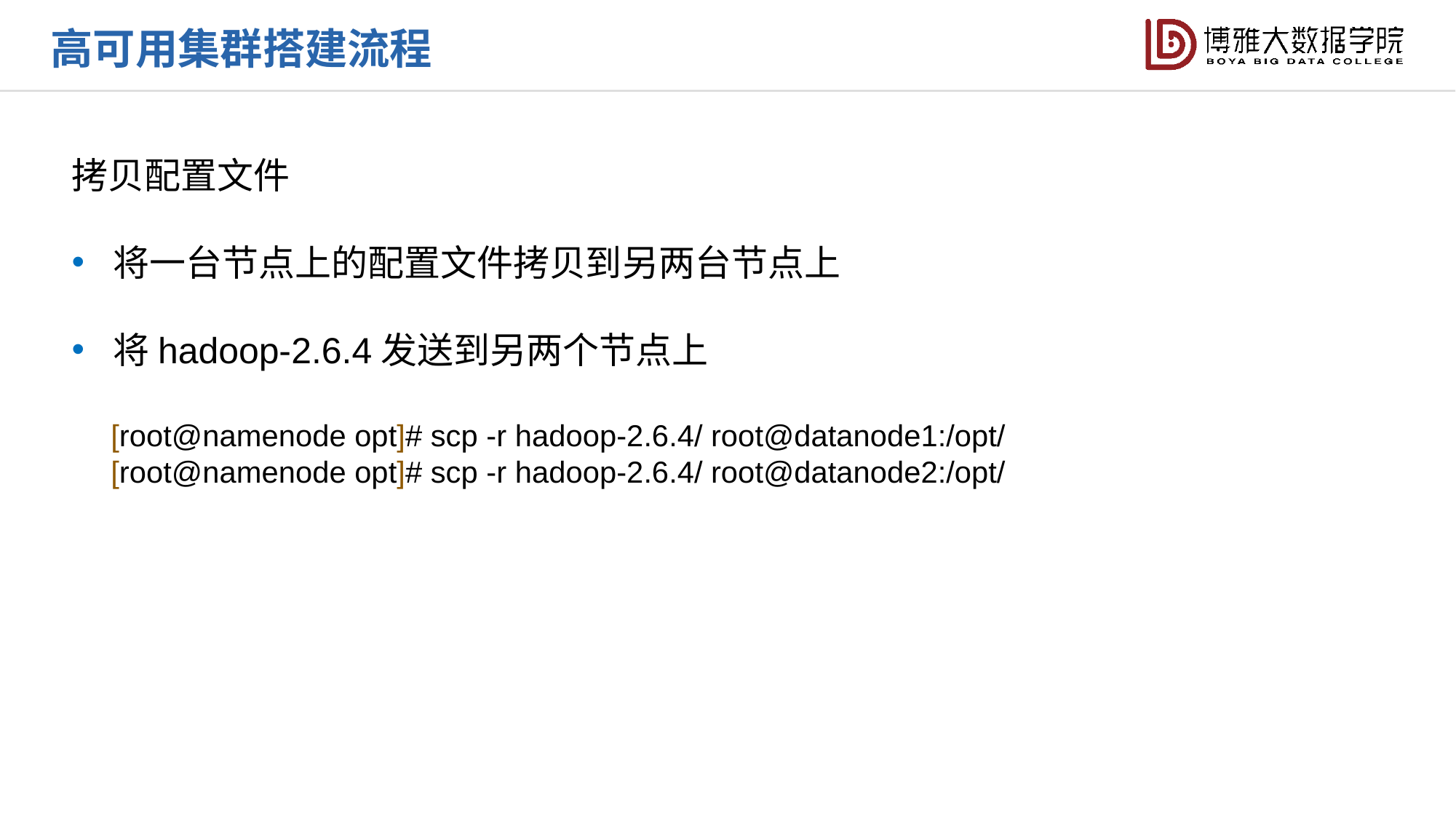

高可用集群搭建流程
拷贝配置文件

将一台节点上的配置文件拷贝到另两台节点上

将hadoop-2.6.4发送到另两个节点上

[root@namenode opt]# scp -r hadoop-2.6.4/ root@datanode1:/opt/
[root@namenode opt]# scp -r hadoop-2.6.4/ root@datanode2:/opt/